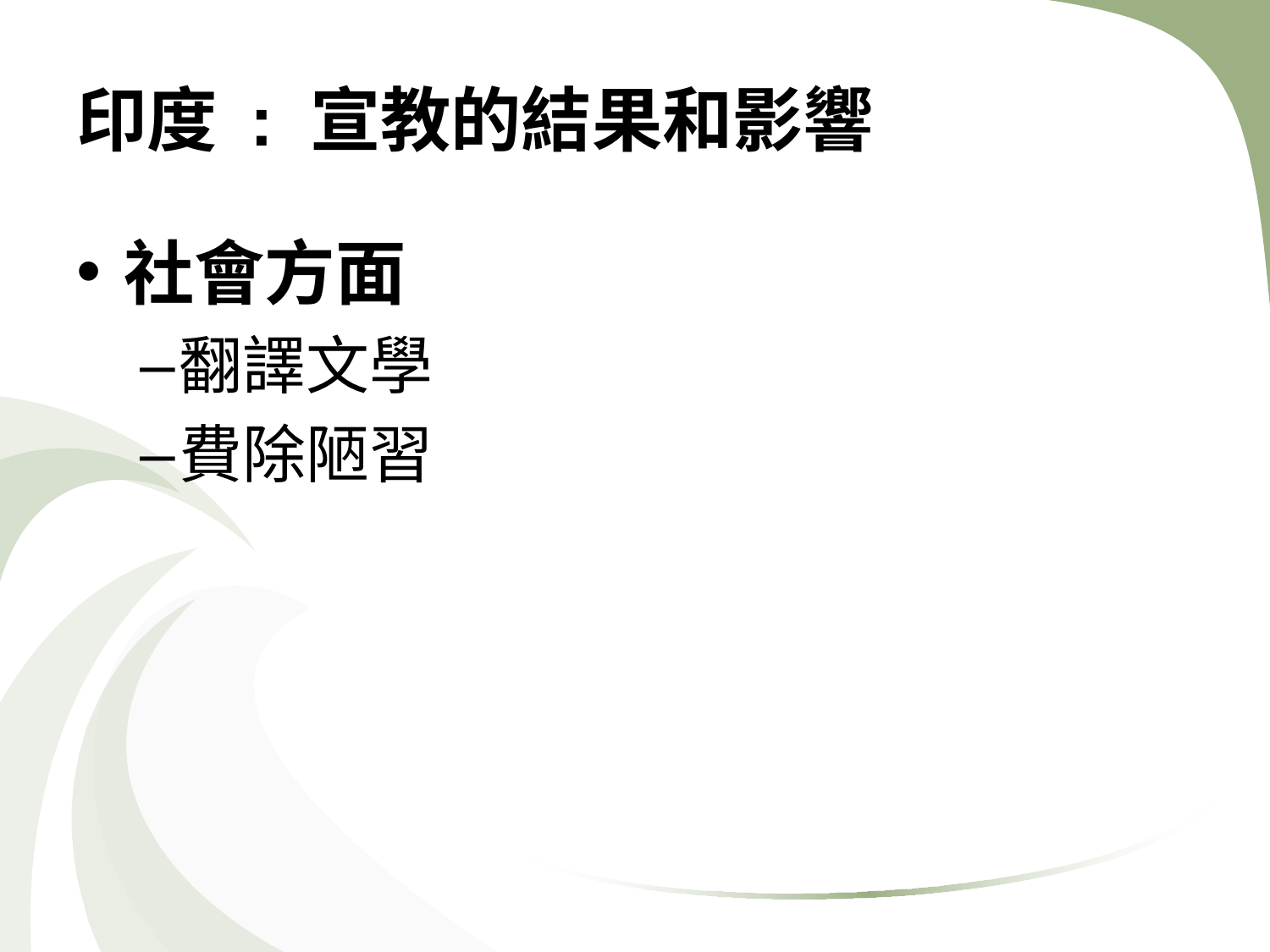

# 印度 : 宣教的結果和影響
社會方面
翻譯文學
費除陋習